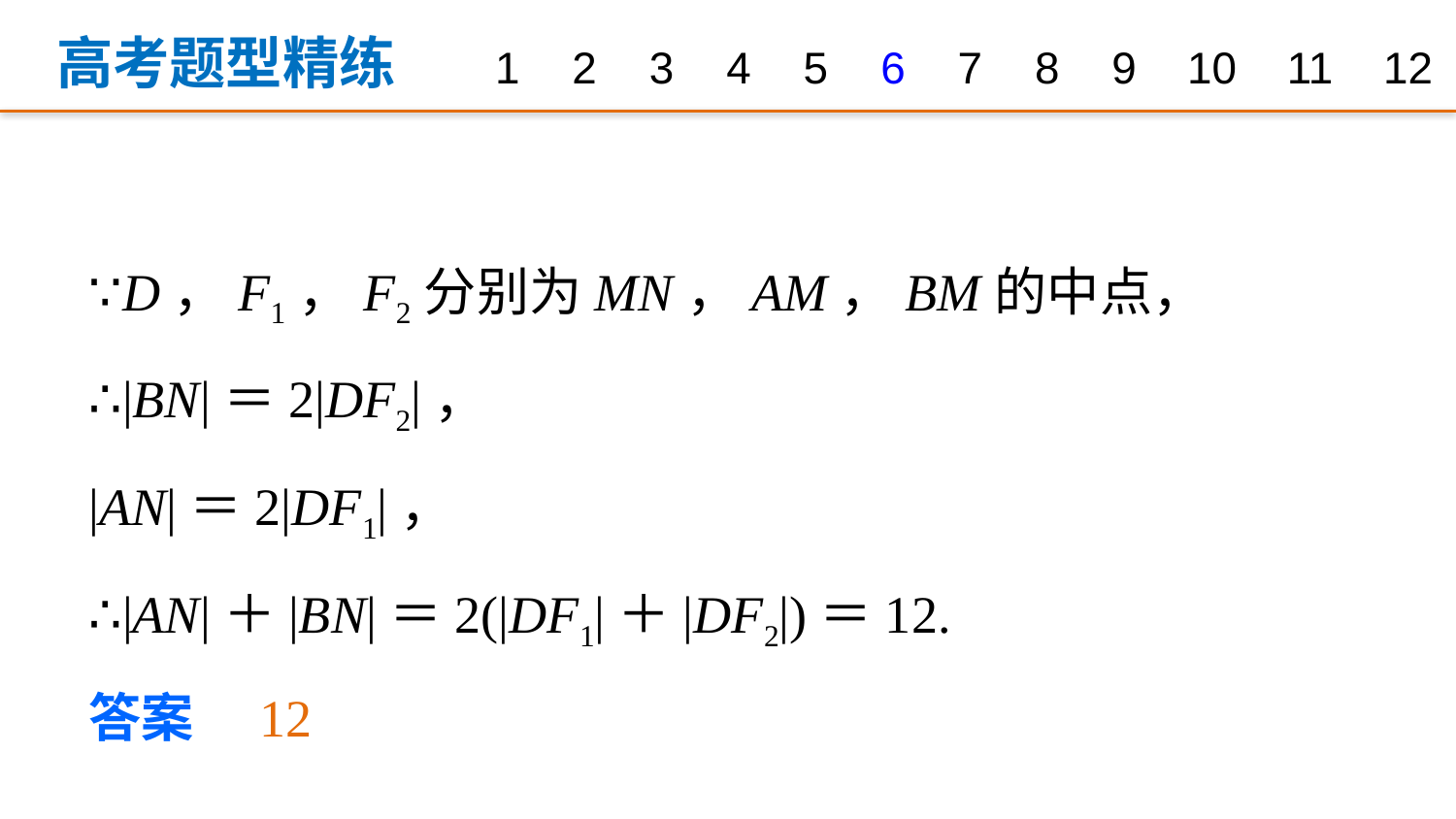

高考题型精练
1
2
3
4
5
6
7
8
9
10
11
12
∵D，F1，F2分别为MN，AM，BM的中点，
∴|BN|＝2|DF2|，
|AN|＝2|DF1|，
∴|AN|＋|BN|＝2(|DF1|＋|DF2|)＝12.
答案　12